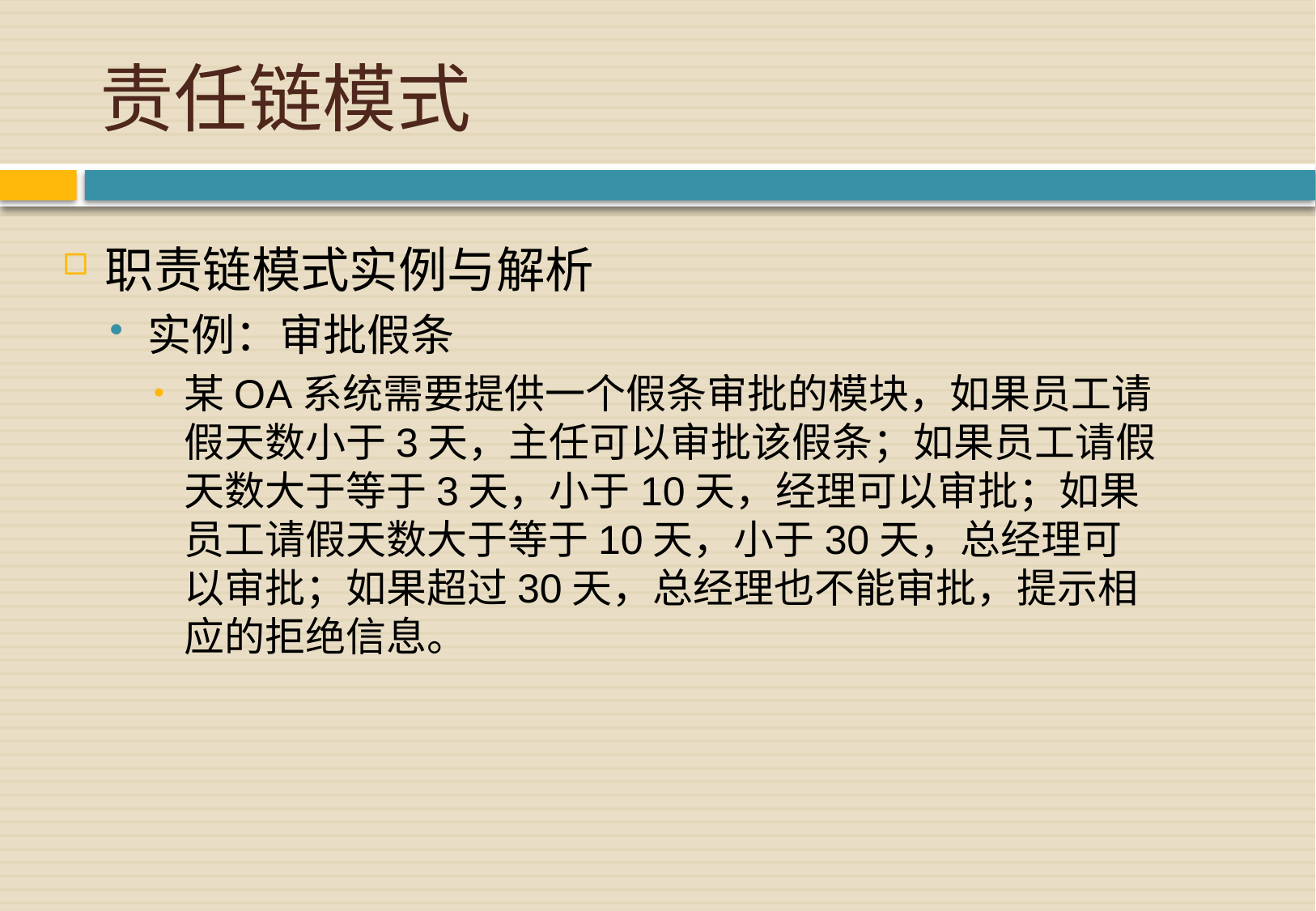

# 责任链模式
职责链模式实例与解析
实例：审批假条
某OA系统需要提供一个假条审批的模块，如果员工请假天数小于3天，主任可以审批该假条；如果员工请假天数大于等于3天，小于10天，经理可以审批；如果员工请假天数大于等于10天，小于30天，总经理可以审批；如果超过30天，总经理也不能审批，提示相应的拒绝信息。